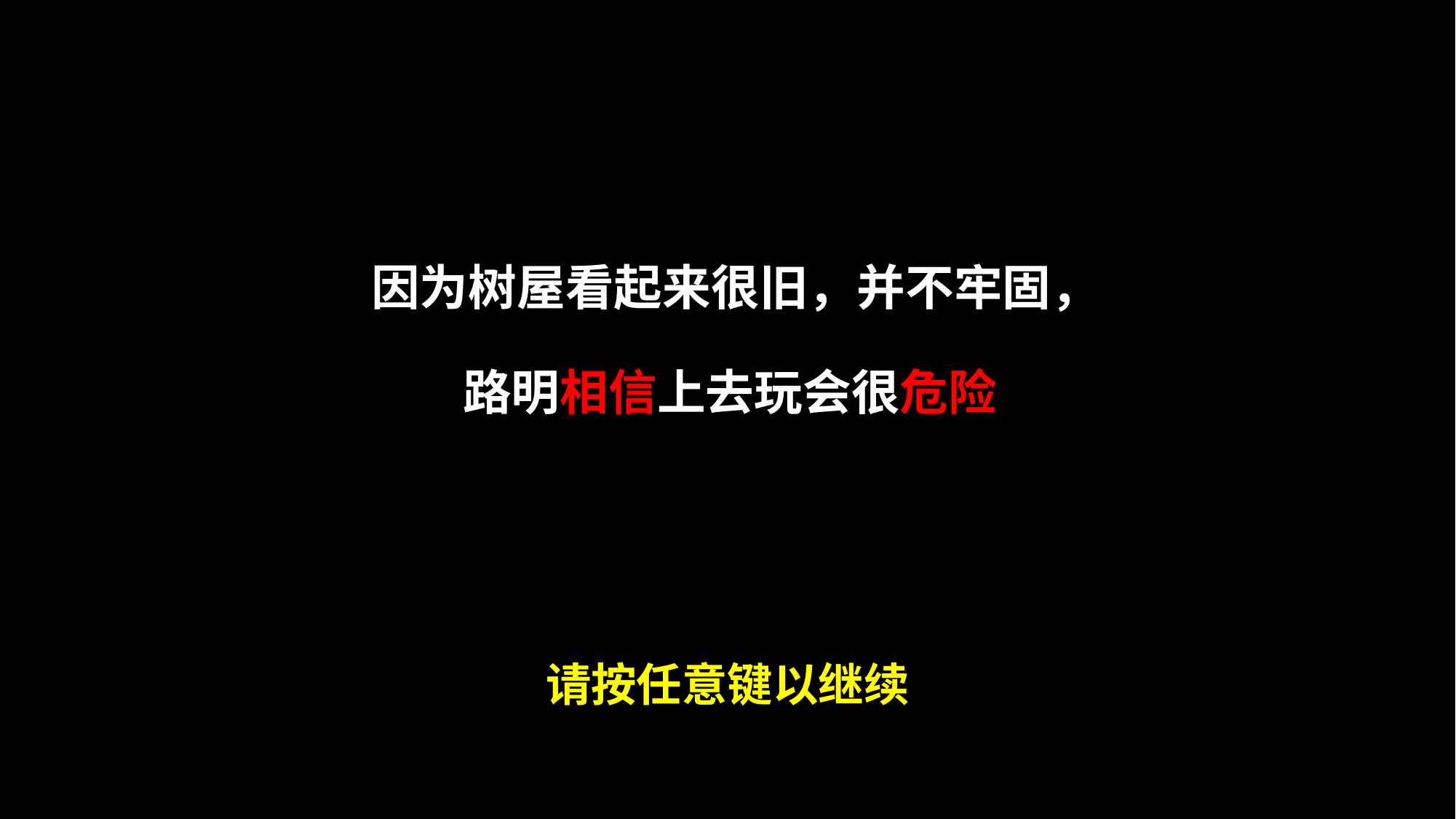

# 因为树屋看起来很旧，并不牢固， 路明相信上去玩会很危险
请按任意键以继续